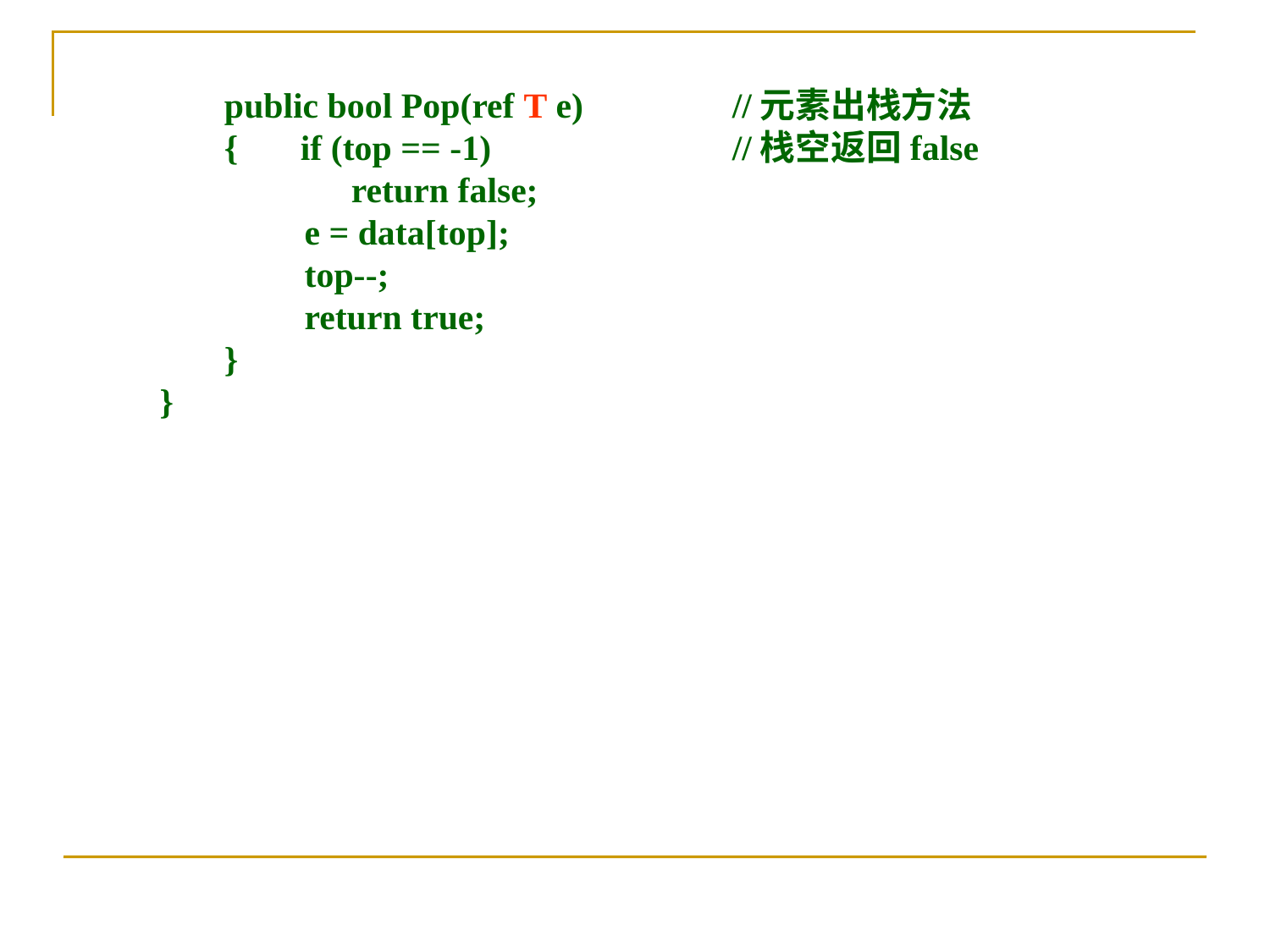

public bool Pop(ref T e)		//元素出栈方法
        	{       if (top == -1)		//栈空返回false
                	return false;
            	         e = data[top];
            	         top--;
            	         return true;
        	}
       }